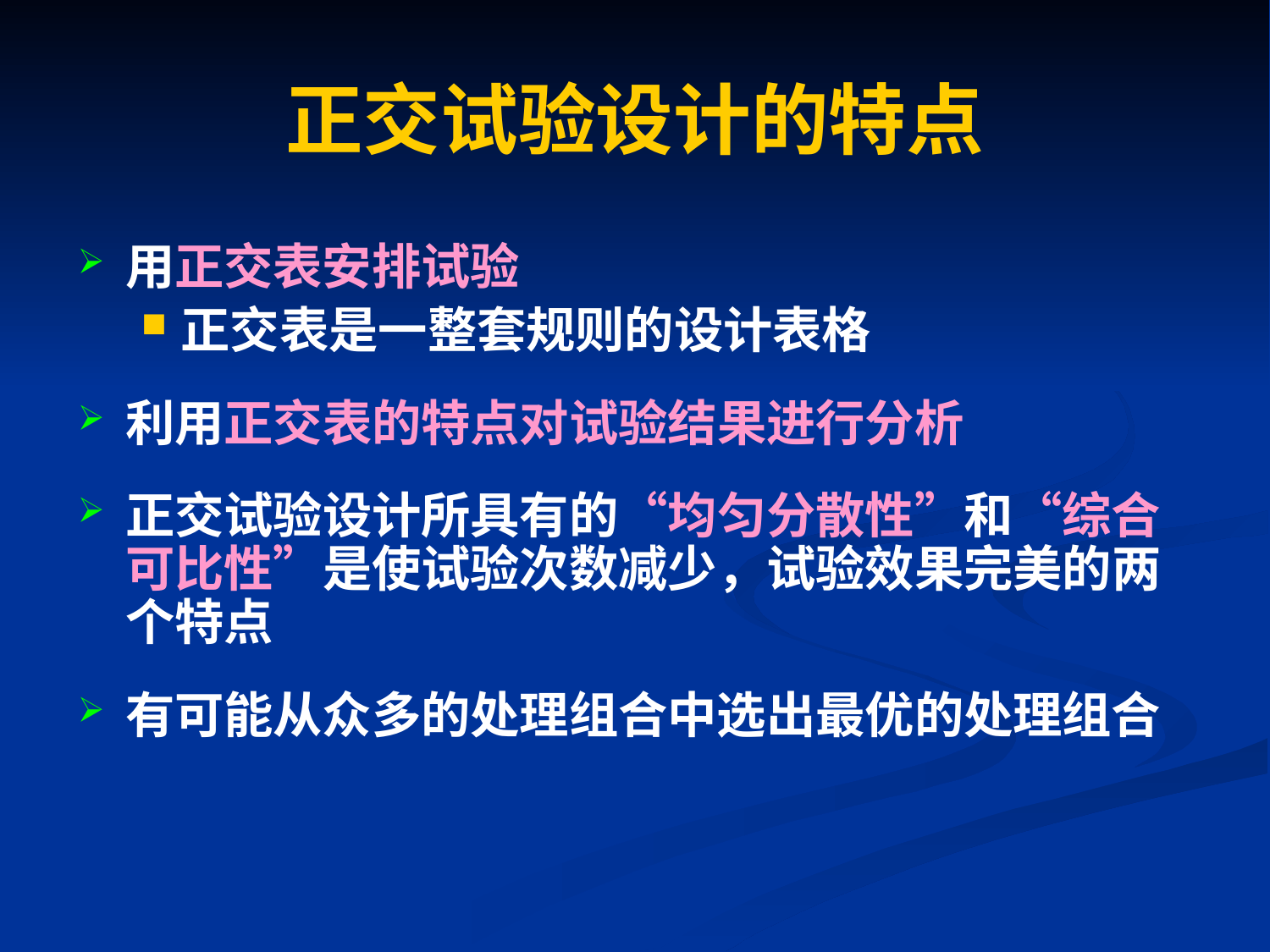

正交试验设计的特点
用正交表安排试验
正交表是一整套规则的设计表格
利用正交表的特点对试验结果进行分析
正交试验设计所具有的“均匀分散性”和“综合可比性”是使试验次数减少，试验效果完美的两个特点
有可能从众多的处理组合中选出最优的处理组合